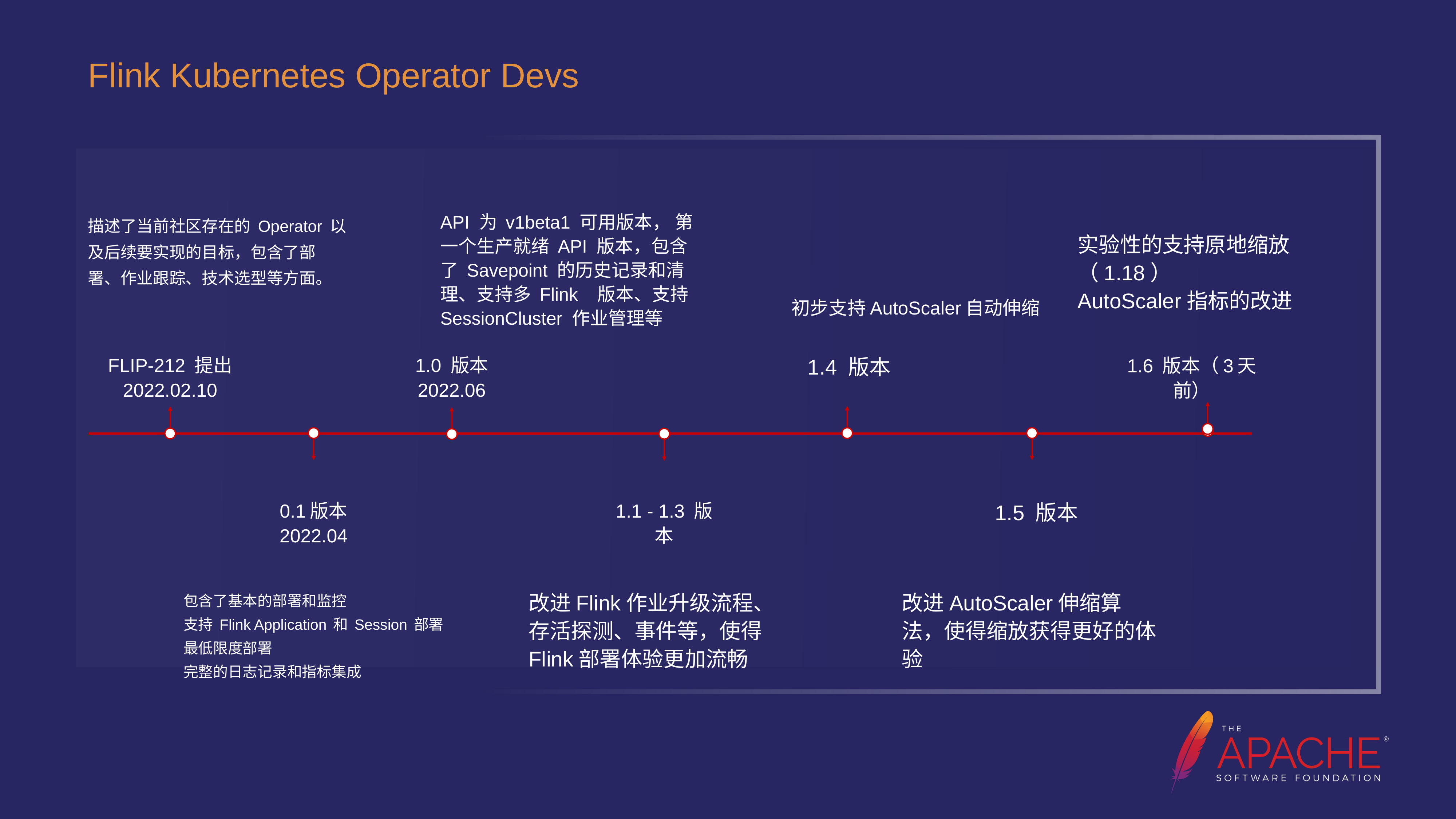

Flink Kubernetes Operator Devs
API 为 v1beta1 可用版本， 第一个生产就绪 API 版本，包含了 Savepoint 的历史记录和清理、支持多 Flink   版本、支持SessionCluster 作业管理等
描述了当前社区存在的 Operator 以及后续要实现的目标，包含了部署、作业跟踪、技术选型等方面。
实验性的支持原地缩放（1.18）
AutoScaler指标的改进
初步支持AutoScaler自动伸缩
FLIP-212 提出
2022.02.10
1.0 版本
2022.06
1.4 版本
1.6 版本（3天前）

0.1版本
2022.04
1.1 - 1.3 版本
1.5 版本
包含了基本的部署和监控
支持 Flink Application 和 Session 部署最低限度部署
完整的日志记录和指标集成
改进Flink作业升级流程、存活探测、事件等，使得Flink部署体验更加流畅
改进AutoScaler伸缩算法，使得缩放获得更好的体验